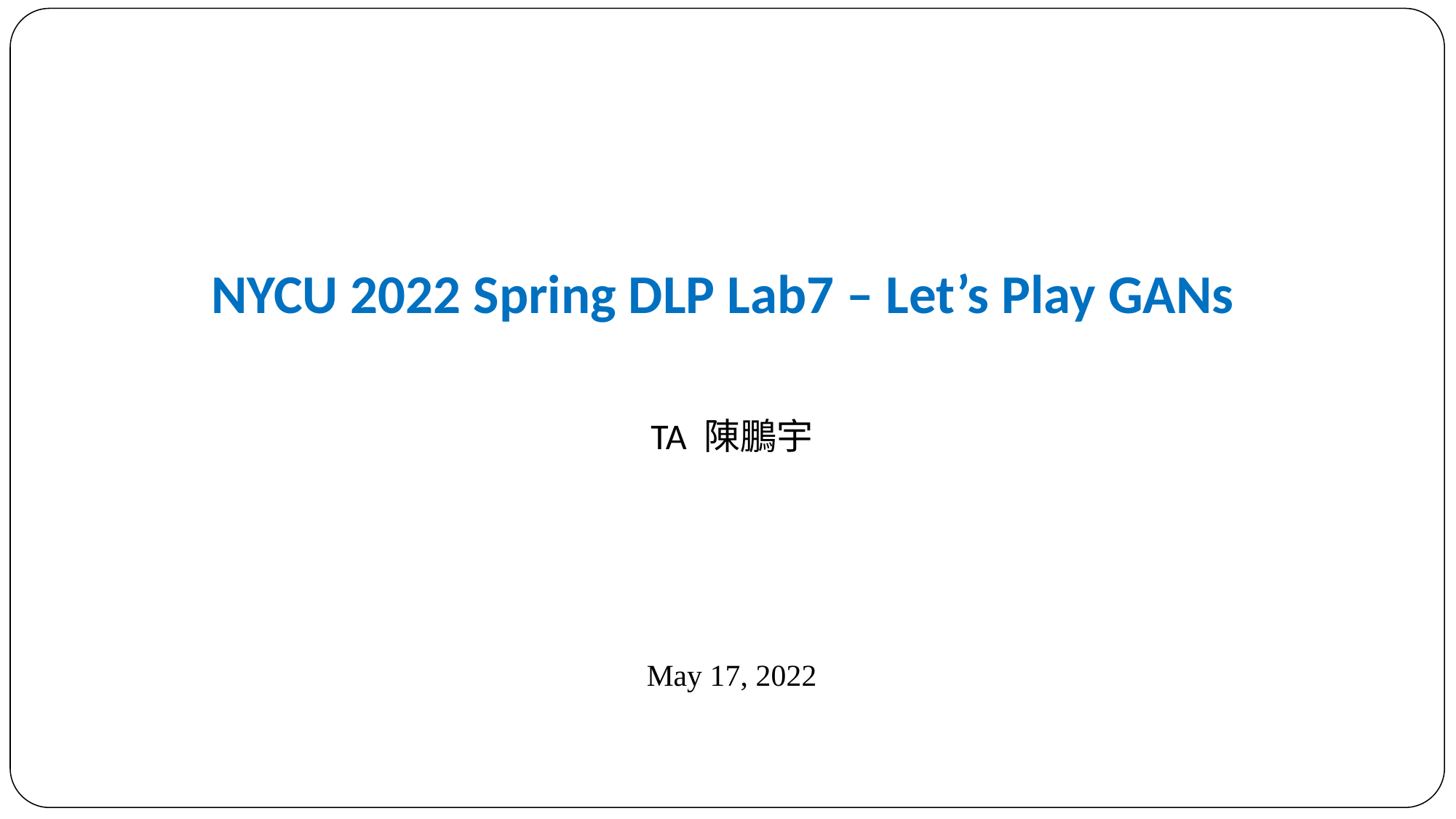

NYCU 2022 Spring DLP Lab7 – Let’s Play GANs
TA 陳鵬宇
May 17, 2022